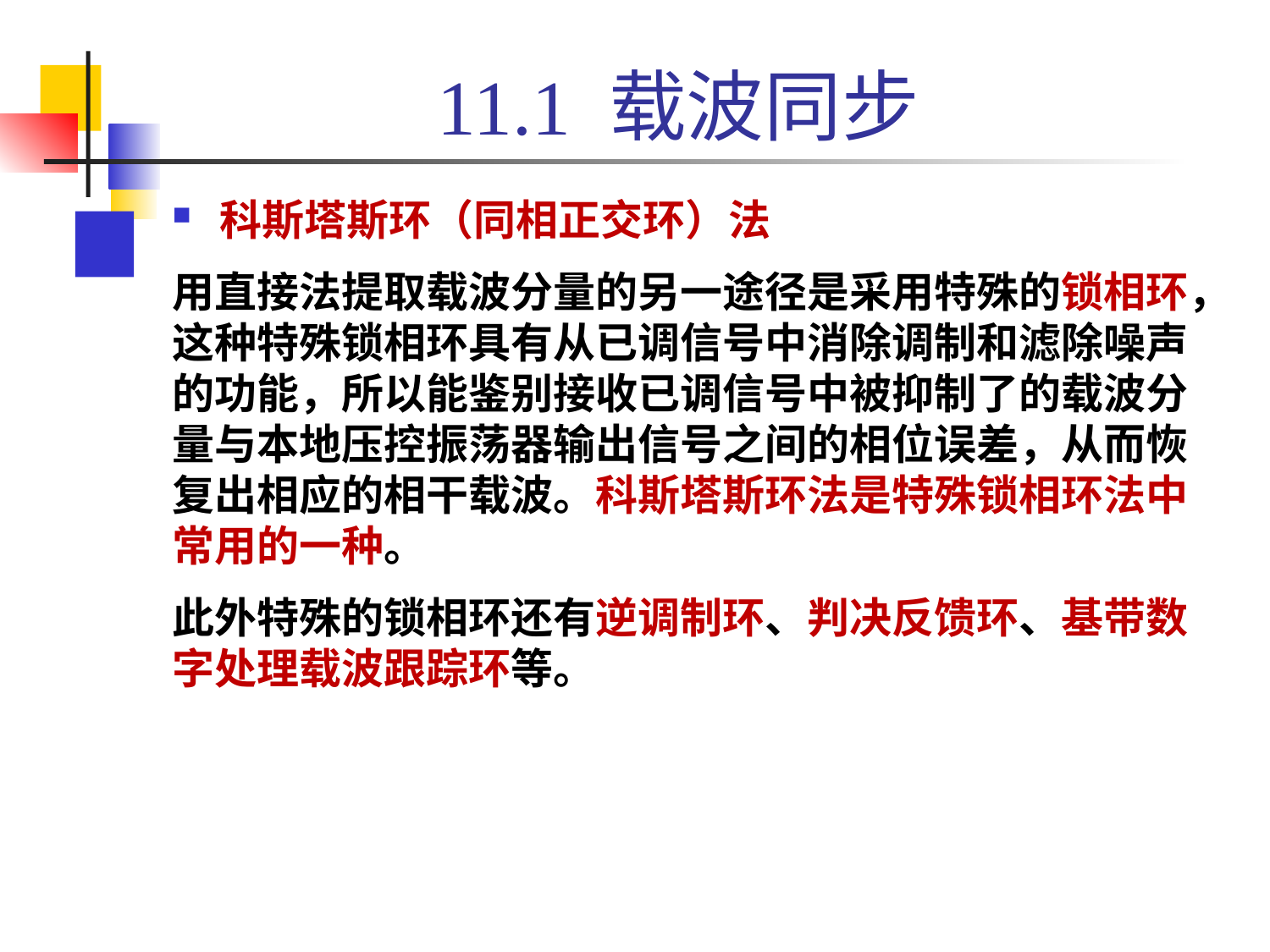

11.1 载波同步
科斯塔斯环（同相正交环）法
用直接法提取载波分量的另一途径是采用特殊的锁相环，这种特殊锁相环具有从已调信号中消除调制和滤除噪声的功能，所以能鉴别接收已调信号中被抑制了的载波分量与本地压控振荡器输出信号之间的相位误差，从而恢复出相应的相干载波。科斯塔斯环法是特殊锁相环法中常用的一种。
此外特殊的锁相环还有逆调制环、判决反馈环、基带数字处理载波跟踪环等。